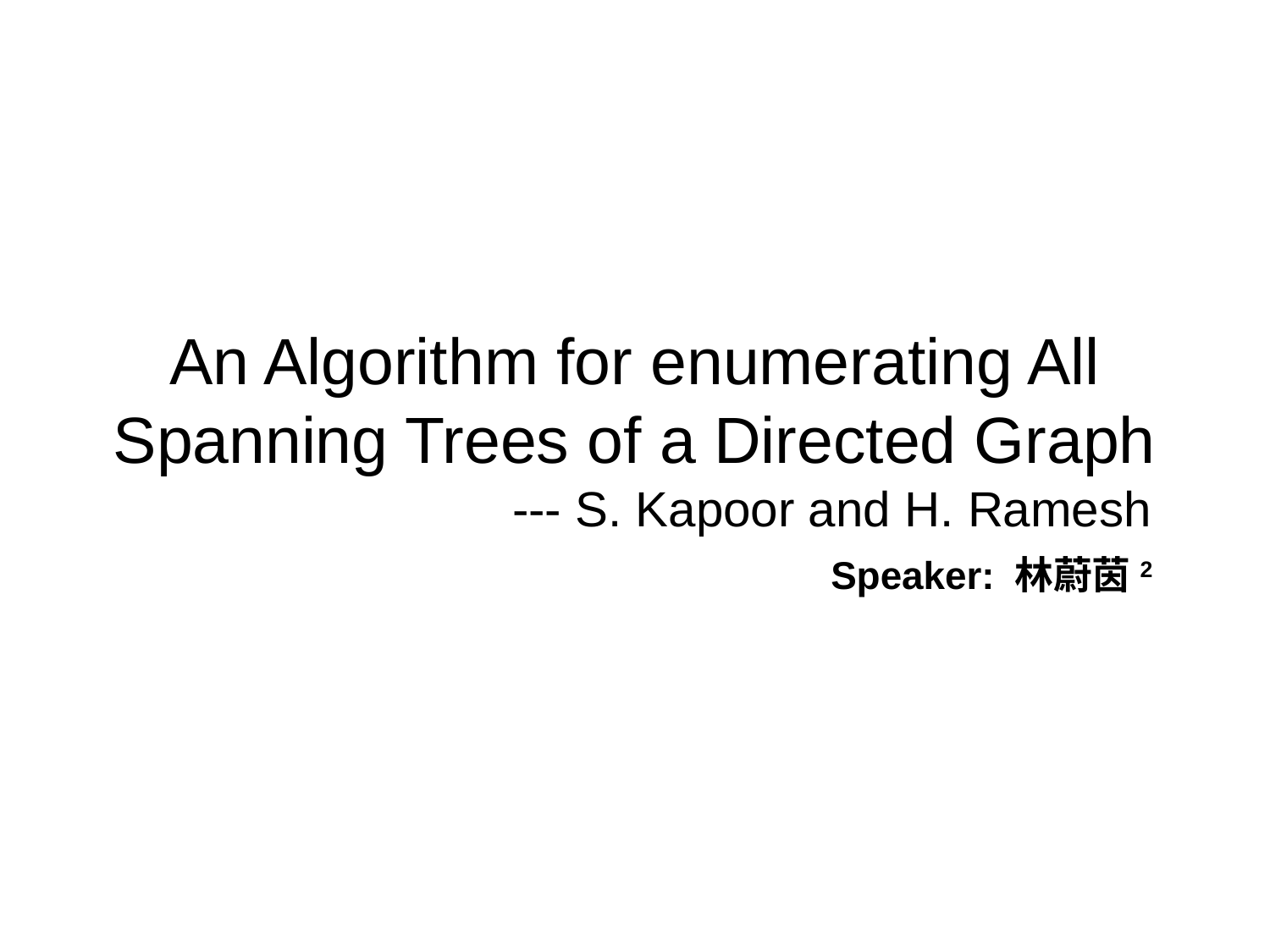

# An Algorithm for enumerating All Spanning Trees of a Directed Graph
--- S. Kapoor and H. Ramesh
Speaker: 林蔚茵2